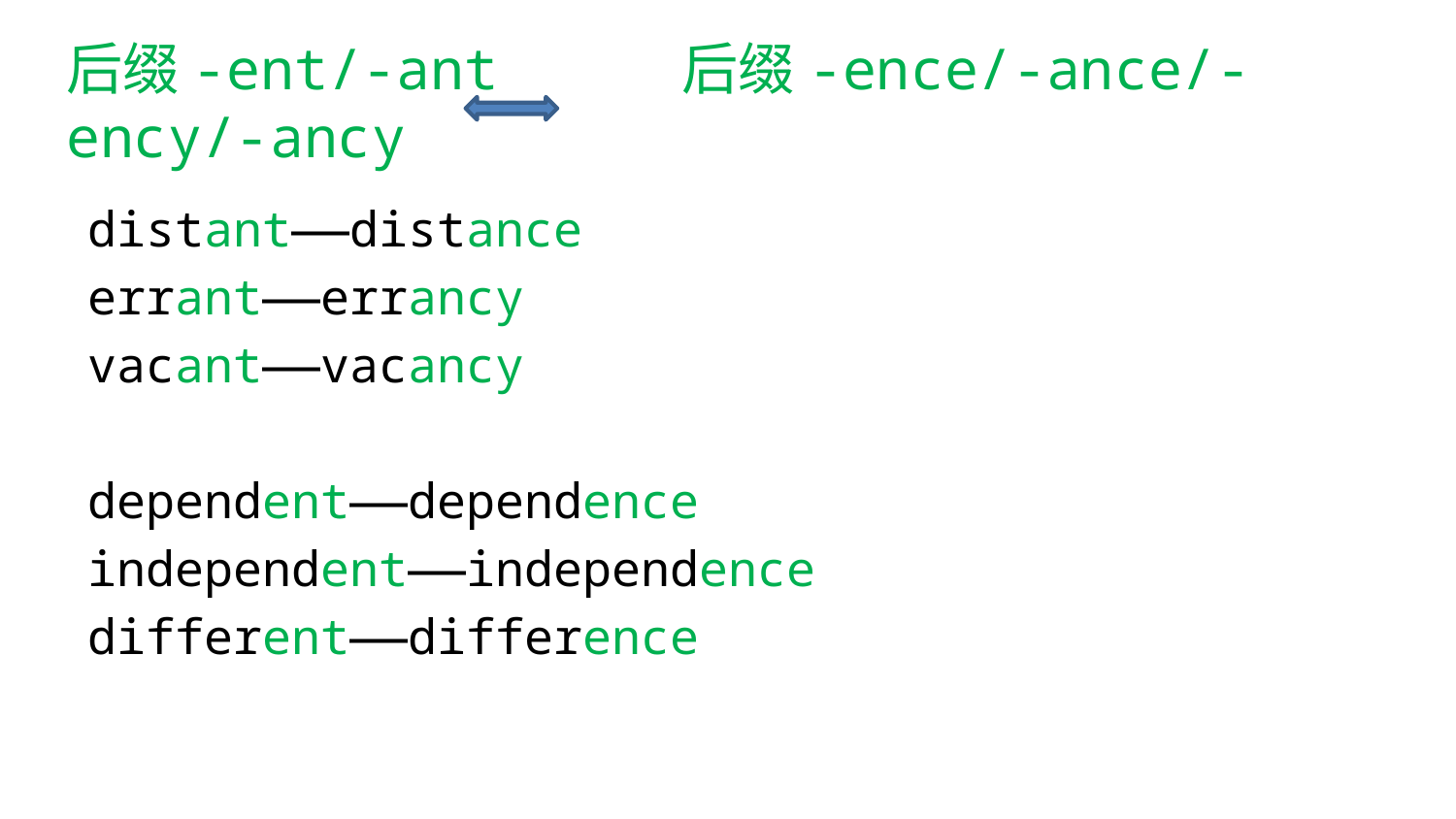

# 后缀-ent/-ant     后缀-ence/-ance/-ency/-ancy

distant——distance
errant——errancy
vacant——vacancy

dependent——dependence
independent——independence
different——difference